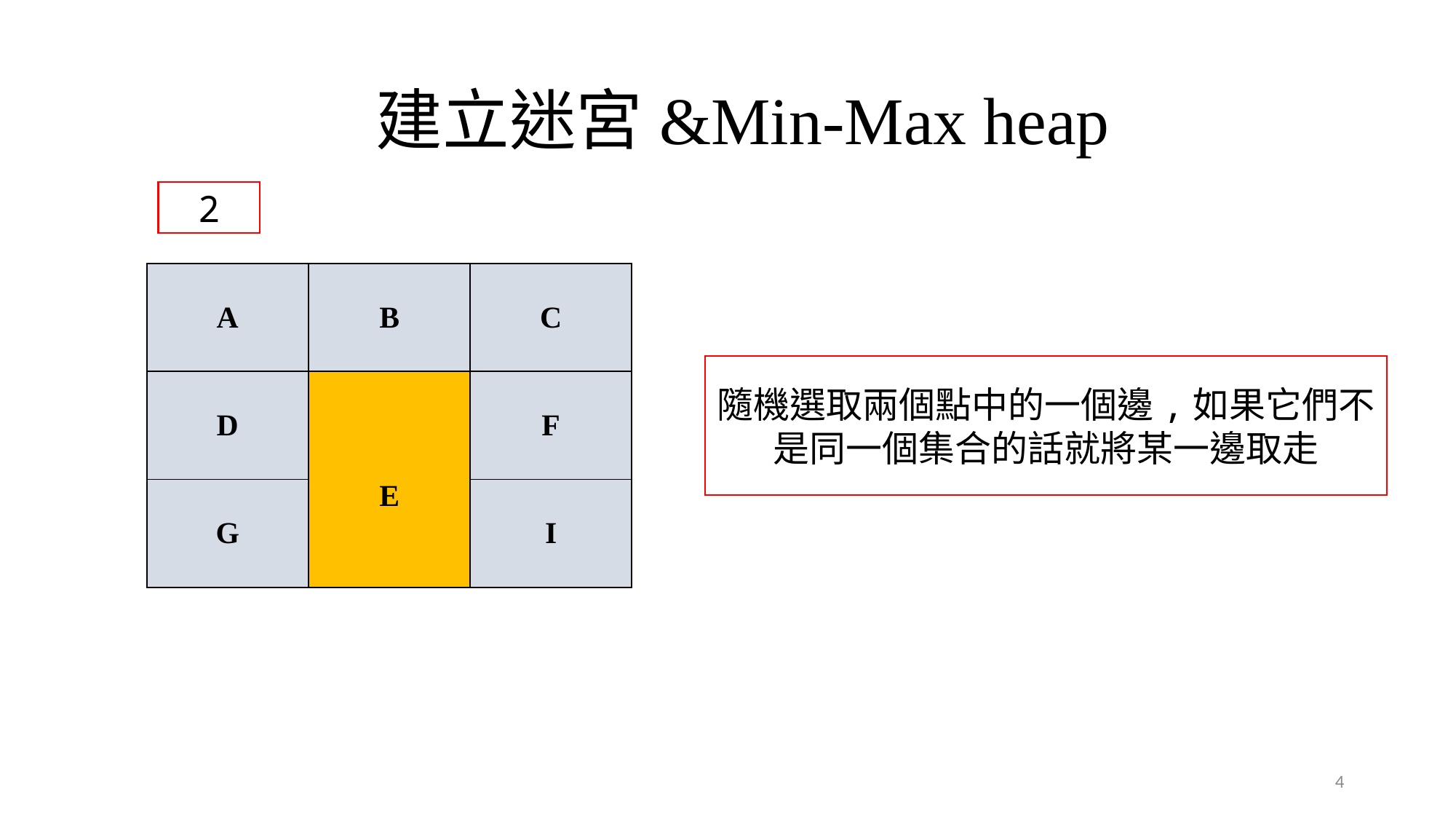

# 建立迷宮&Min-Max heap
2
| A | B | C |
| --- | --- | --- |
| D | E | F |
| G |  | I |
隨機選取兩個點中的一個邊,如果它們不是同一個集合的話就將某一邊取走
4